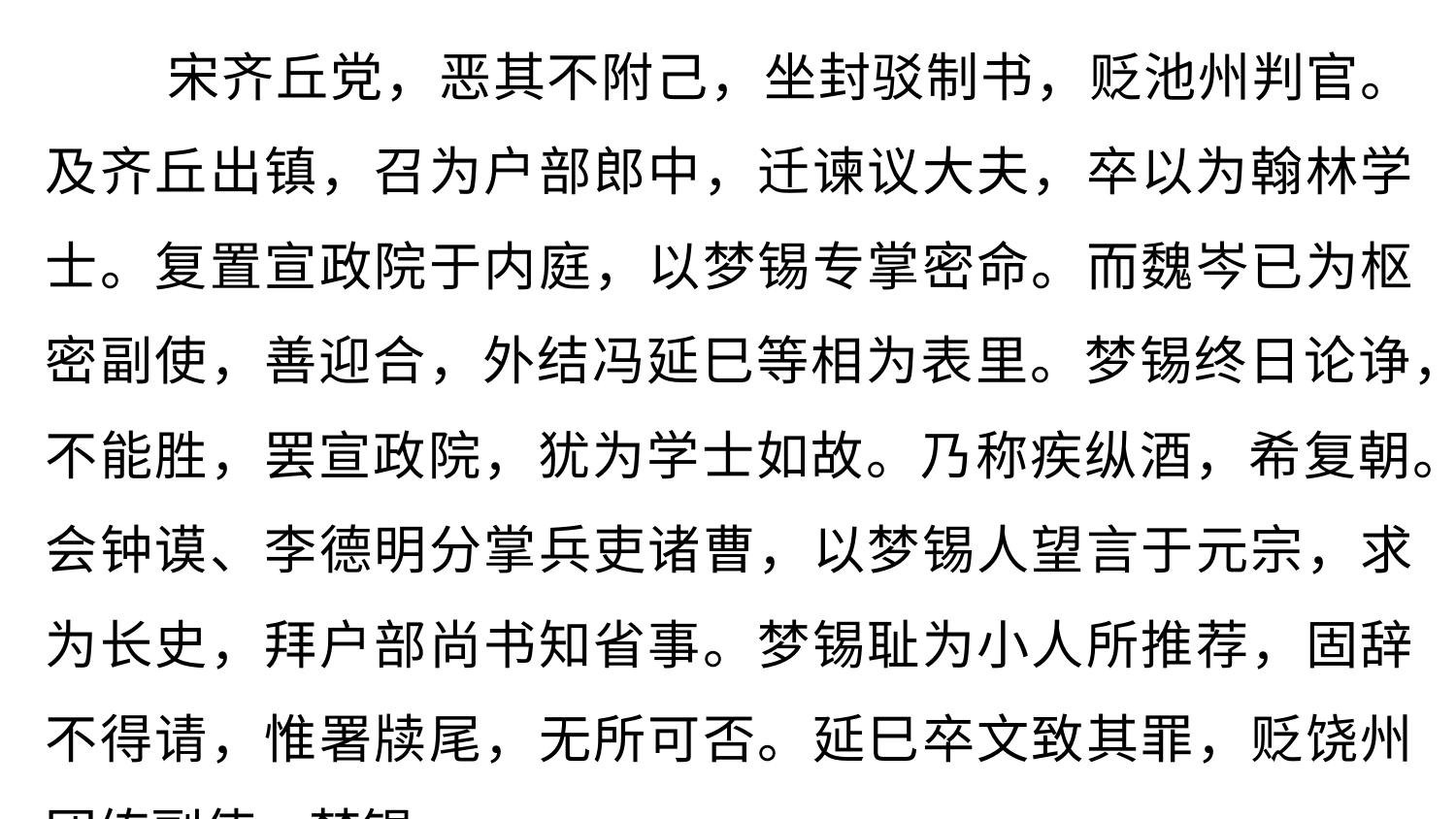

宋齐丘党，恶其不附己，坐封驳制书，贬池州判官。及齐丘出镇，召为户部郎中，迁谏议大夫，卒以为翰林学士。复置宣政院于内庭，以梦锡专掌密命。而魏岑已为枢密副使，善迎合，外结冯延巳等相为表里。梦锡终日论诤，不能胜，罢宣政院，犹为学士如故。乃称疾纵酒，希复朝。会钟谟、李德明分掌兵吏诸曹，以梦锡人望言于元宗，求为长史，拜户部尚书知省事。梦锡耻为小人所推荐，固辞不得请，惟署牍尾，无所可否。延巳卒文致其罪，贬饶州团练副使。梦锡